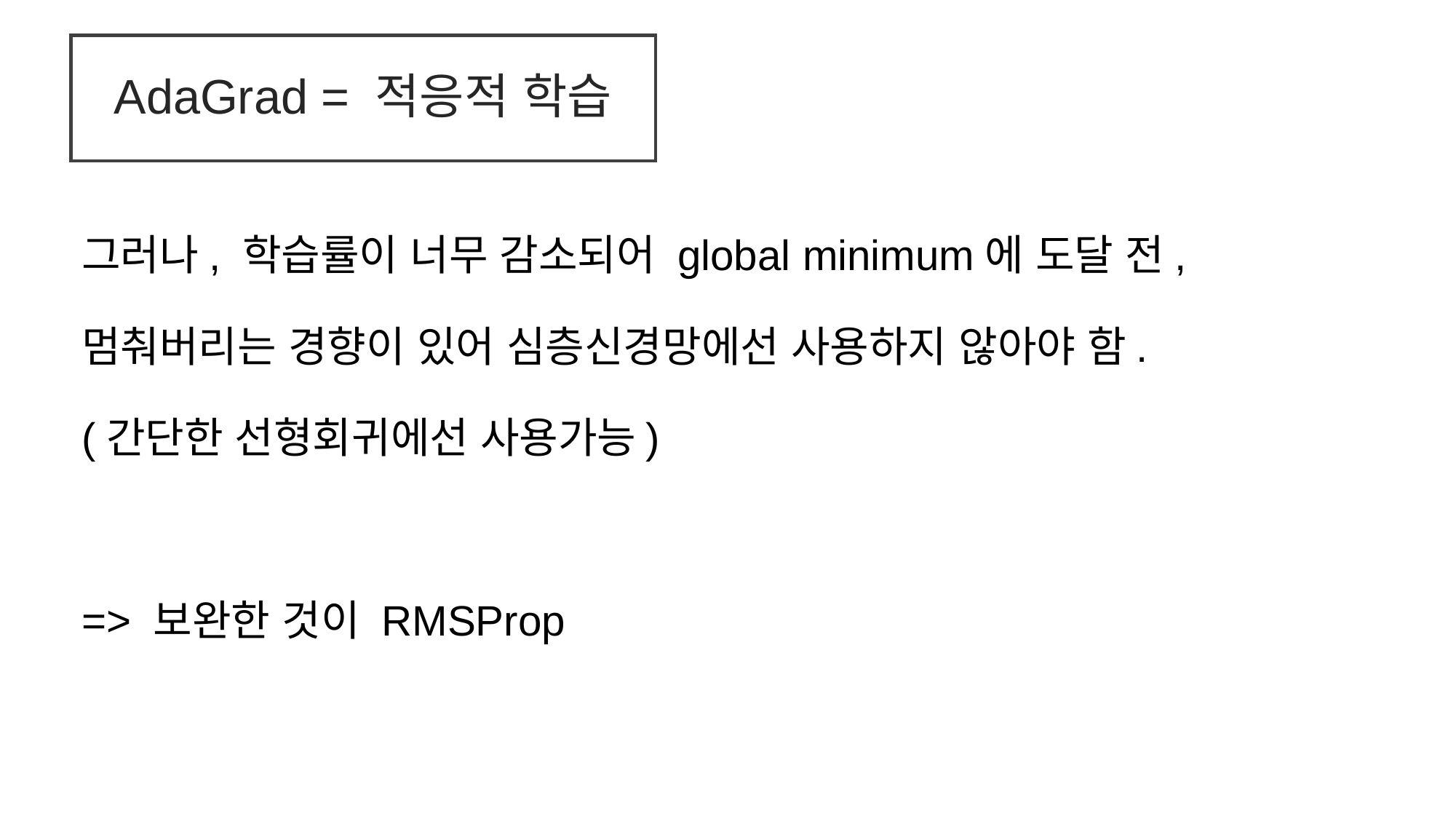

AdaGrad = 적응적 학습
그러나, 학습률이 너무 감소되어 global minimum에 도달 전,
멈춰버리는 경향이 있어 심층신경망에선 사용하지 않아야 함.
(간단한 선형회귀에선 사용가능)

=> 보완한 것이 RMSProp